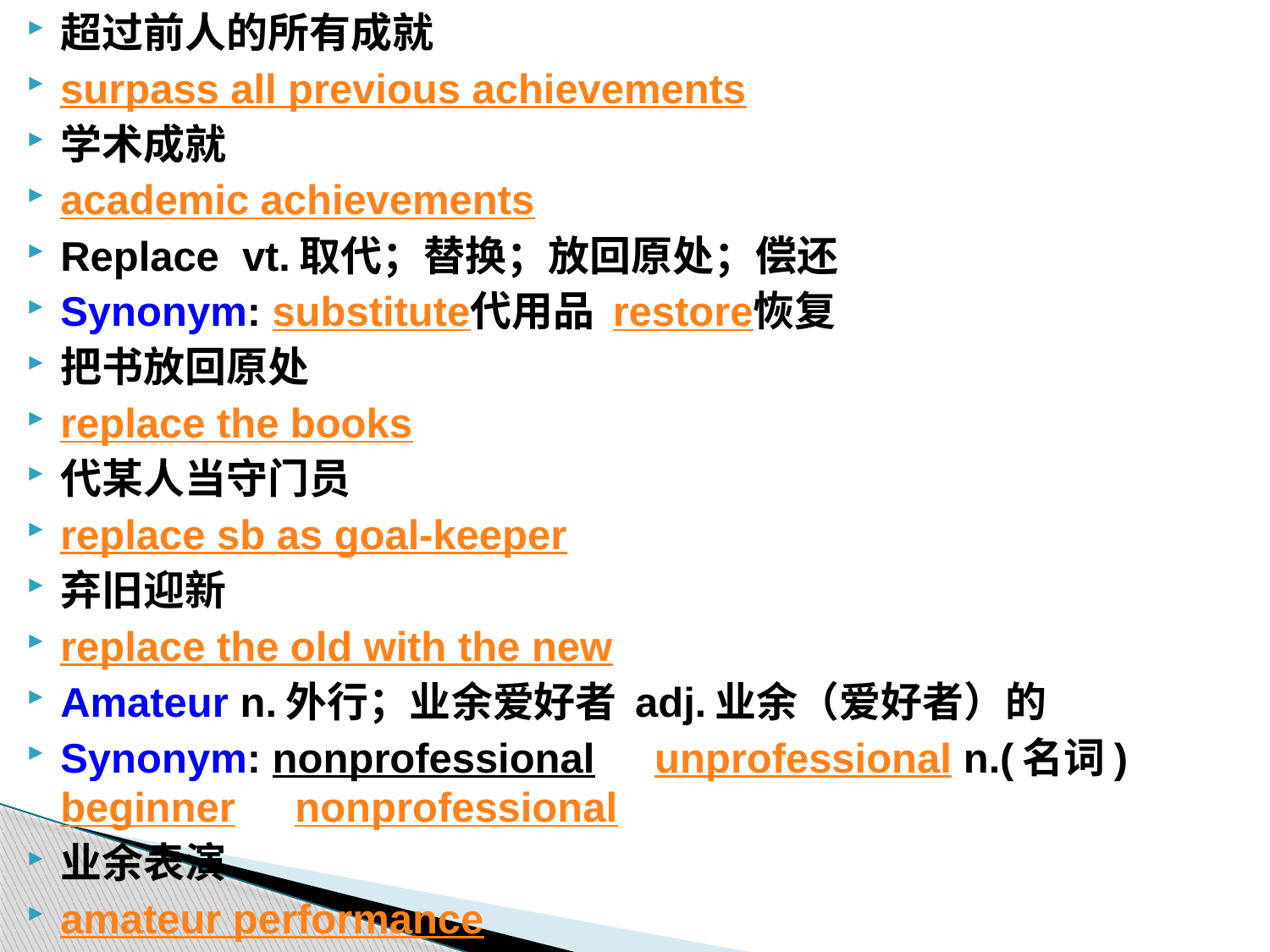

超过前人的所有成就
surpass all previous achievements
学术成就
academic achievements
Replace  vt.取代；替换；放回原处；偿还
Synonym: substitute代用品 restore恢复
把书放回原处
replace the books
代某人当守门员
replace sb as goal-keeper
弃旧迎新
replace the old with the new
Amateur n.外行；业余爱好者 adj.业余（爱好者）的
Synonym: nonprofessional　 unprofessional n.(名词) beginner　 nonprofessional
业余表演
amateur performance